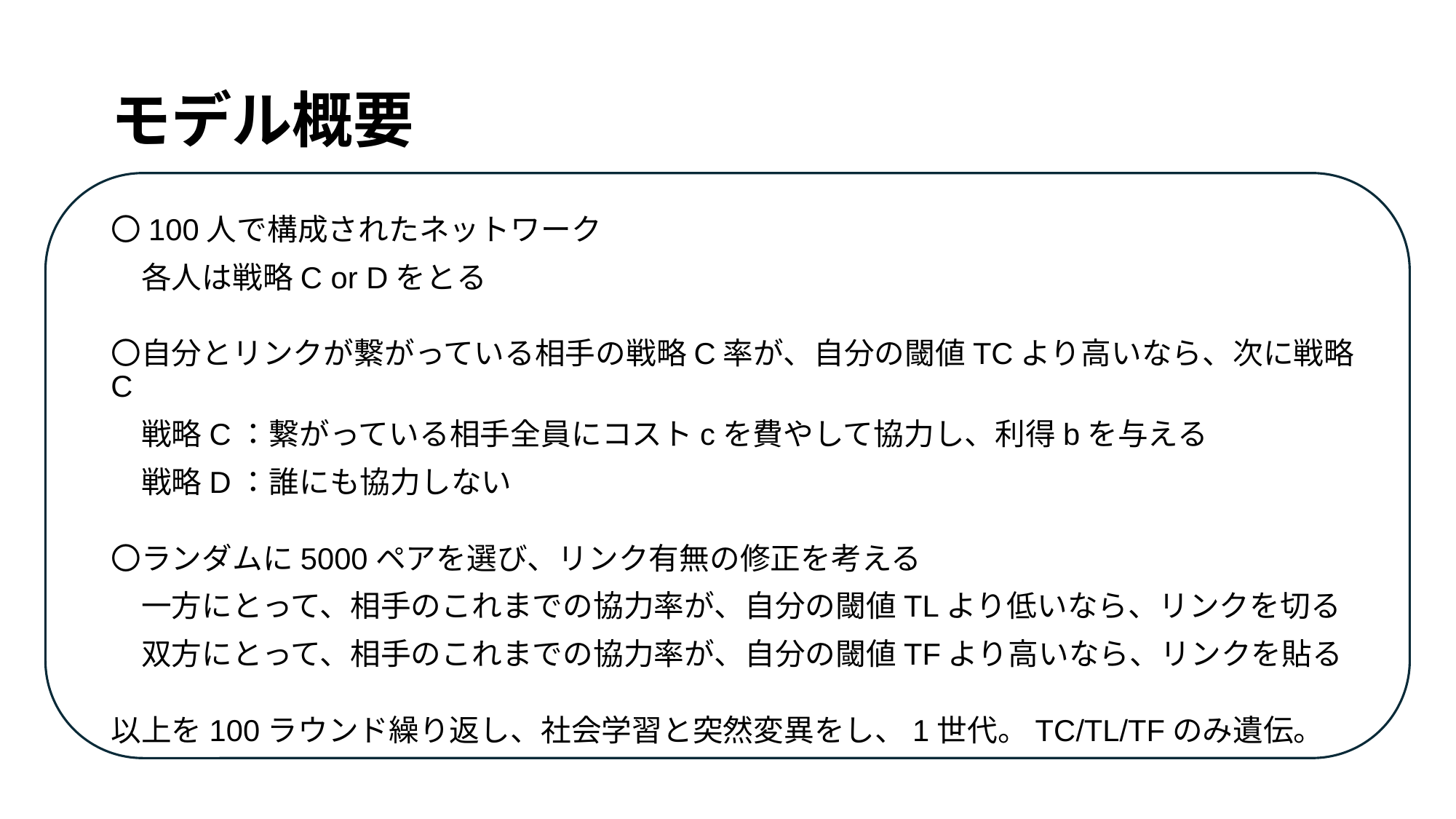

# モデル概要

〇100人で構成されたネットワーク
　各人は戦略C or Dをとる

〇自分とリンクが繋がっている相手の戦略C率が、自分の閾値TCより高いなら、次に戦略C
　戦略C：繋がっている相手全員にコストcを費やして協力し、利得bを与える
　戦略D：誰にも協力しない

〇ランダムに5000ペアを選び、リンク有無の修正を考える
　一方にとって、相手のこれまでの協力率が、自分の閾値TLより低いなら、リンクを切る
　双方にとって、相手のこれまでの協力率が、自分の閾値TFより高いなら、リンクを貼る

以上を100ラウンド繰り返し、社会学習と突然変異をし、1世代。TC/TL/TFのみ遺伝。